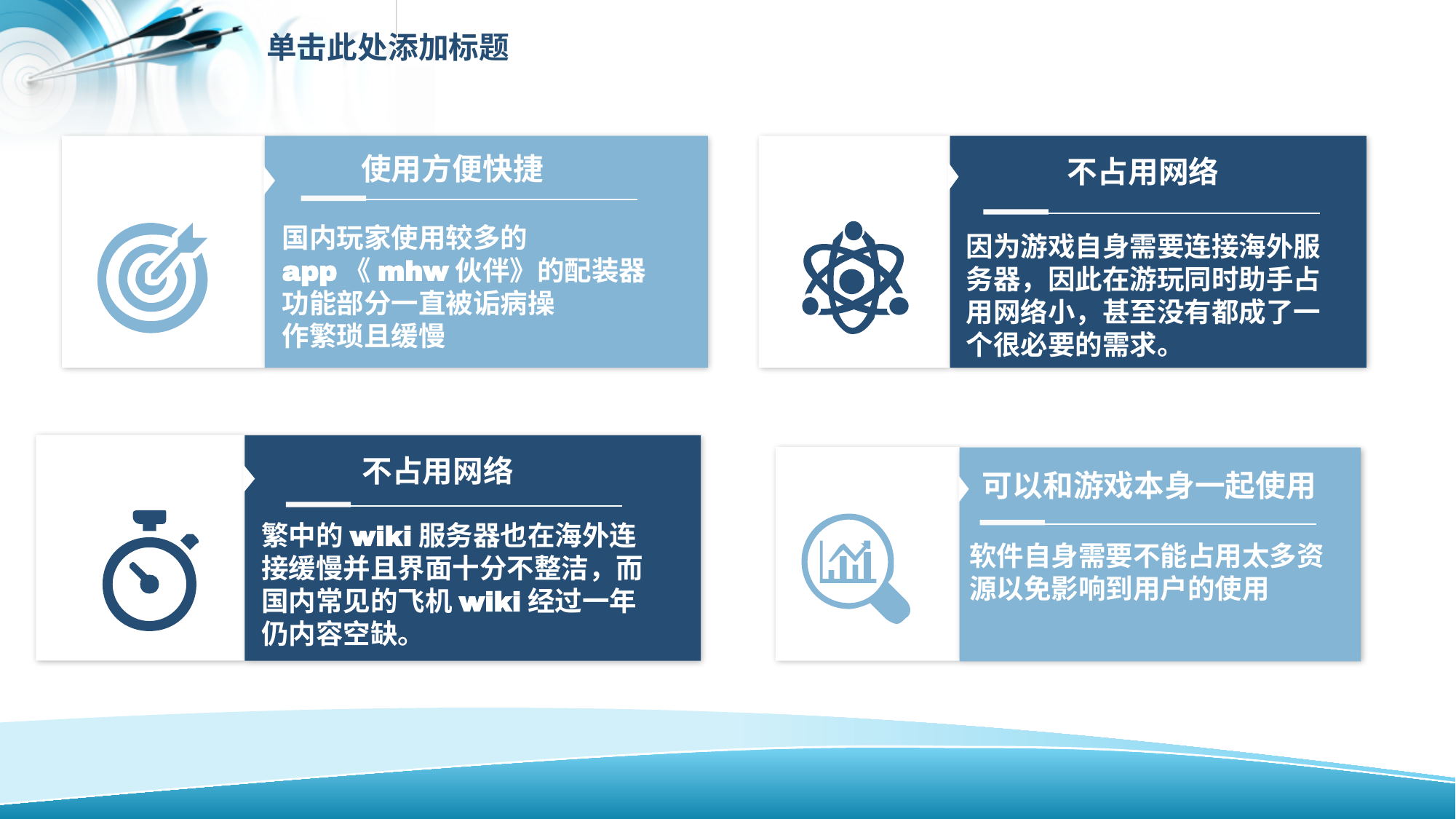

延迟符
单击此处添加标题

使用方便快捷
不占用网络

国内玩家使用较多的app《mhw伙伴》的配装器功能部分一直被诟病操
作繁琐且缓慢

因为游戏自身需要连接海外服务器，因此在游玩同时助手占用网络小，甚至没有都成了一个很必要的需求。

不占用网络

可以和游戏本身一起使用

繁中的wiki服务器也在海外连接缓慢并且界面十分不整洁，而国内常见的飞机wiki经过一年仍内容空缺。

软件自身需要不能占用太多资源以免影响到用户的使用